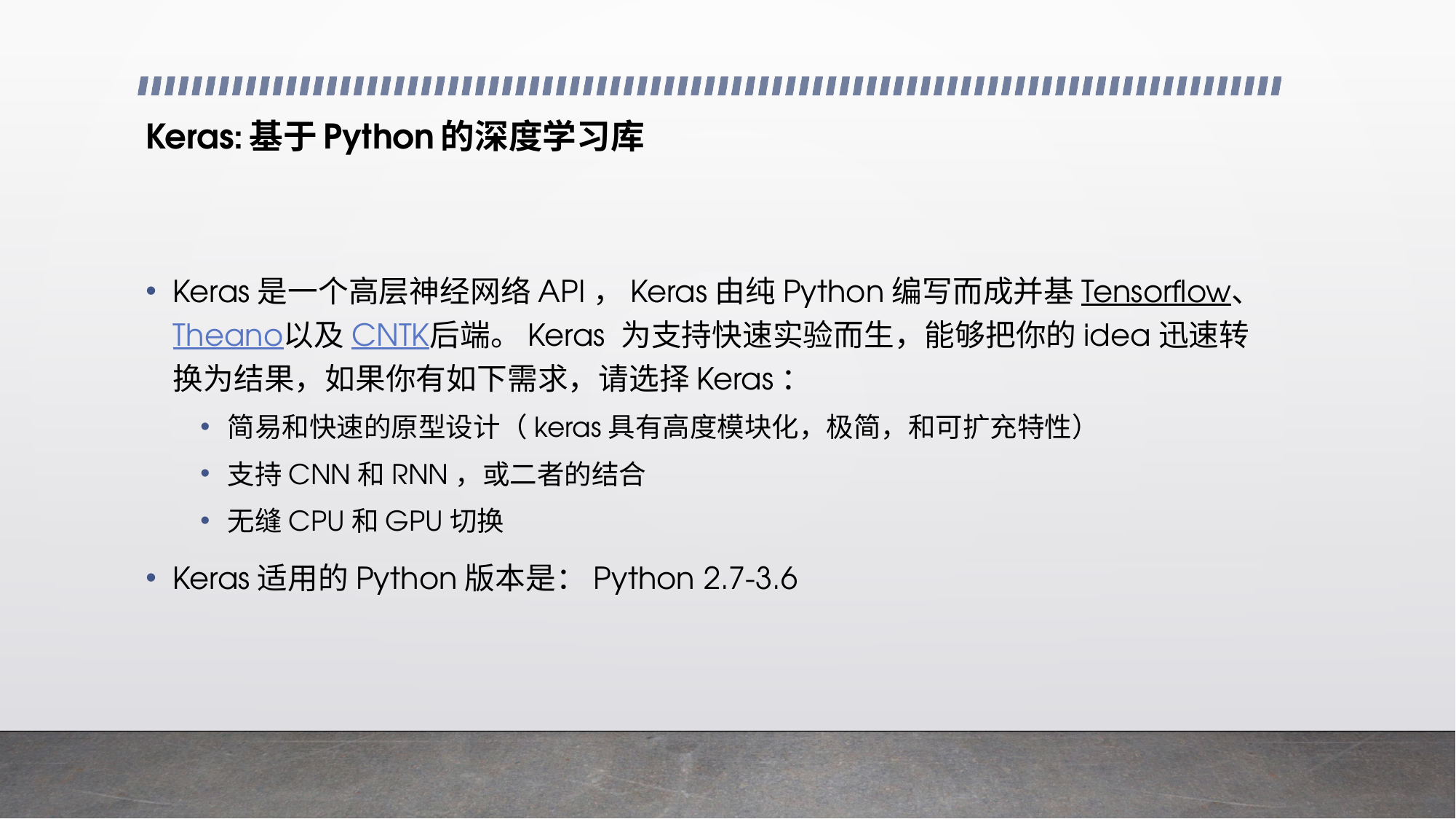

# Keras:基于Python的深度学习库
Keras是一个高层神经网络API，Keras由纯Python编写而成并基Tensorflow、Theano以及CNTK后端。Keras 为支持快速实验而生，能够把你的idea迅速转换为结果，如果你有如下需求，请选择Keras：
简易和快速的原型设计（keras具有高度模块化，极简，和可扩充特性）
支持CNN和RNN，或二者的结合
无缝CPU和GPU切换
Keras适用的Python版本是：Python 2.7-3.6